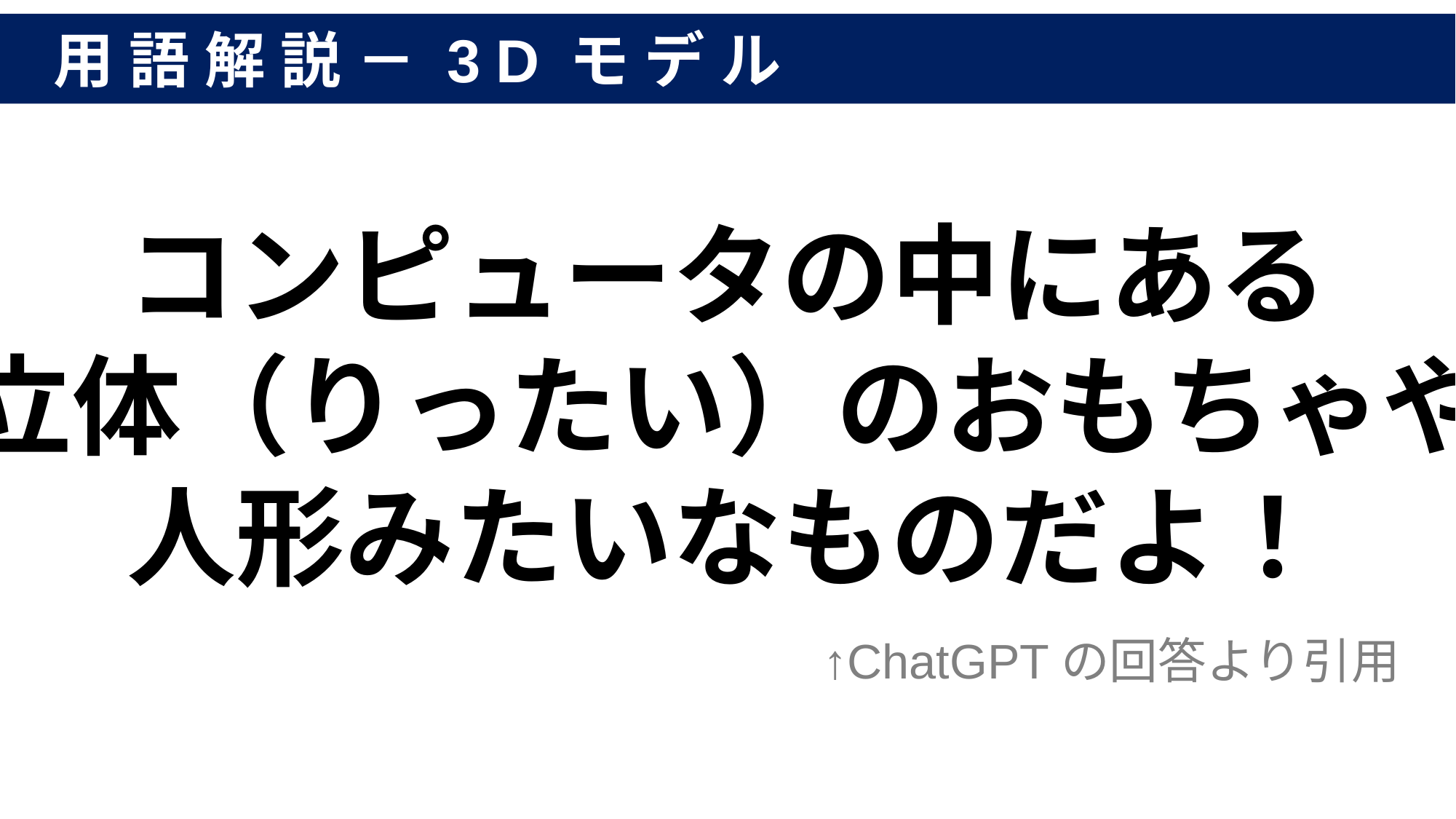

用語解説－3Dモデル
コンピュータの中にある
立体（りったい）のおもちゃや
人形みたいなものだよ！
↑ChatGPTの回答より引用